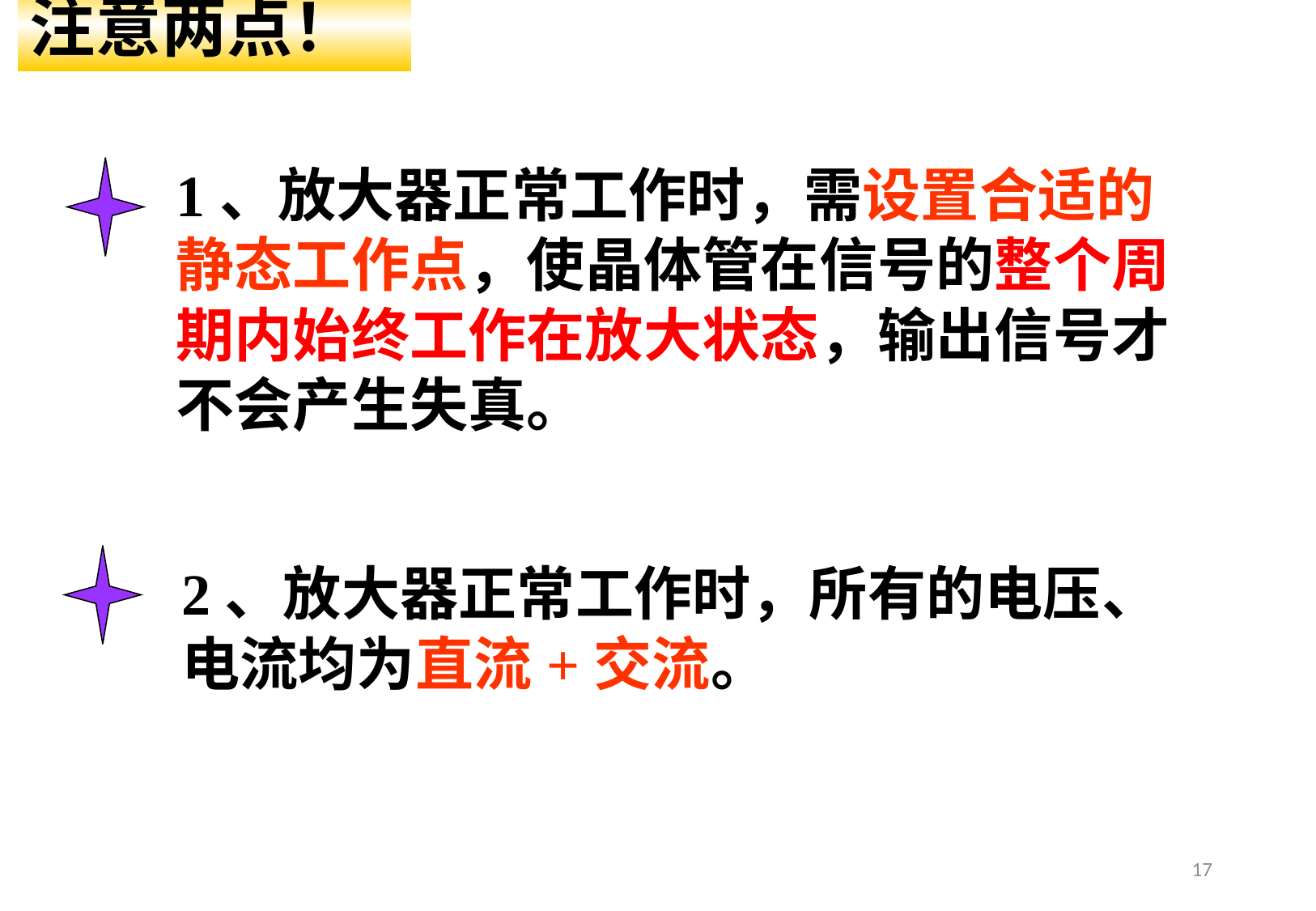

注意两点！
1、放大器正常工作时，需设置合适的静态工作点，使晶体管在信号的整个周期内始终工作在放大状态，输出信号才不会产生失真。

2、放大器正常工作时，所有的电压、电流均为直流+交流。
17